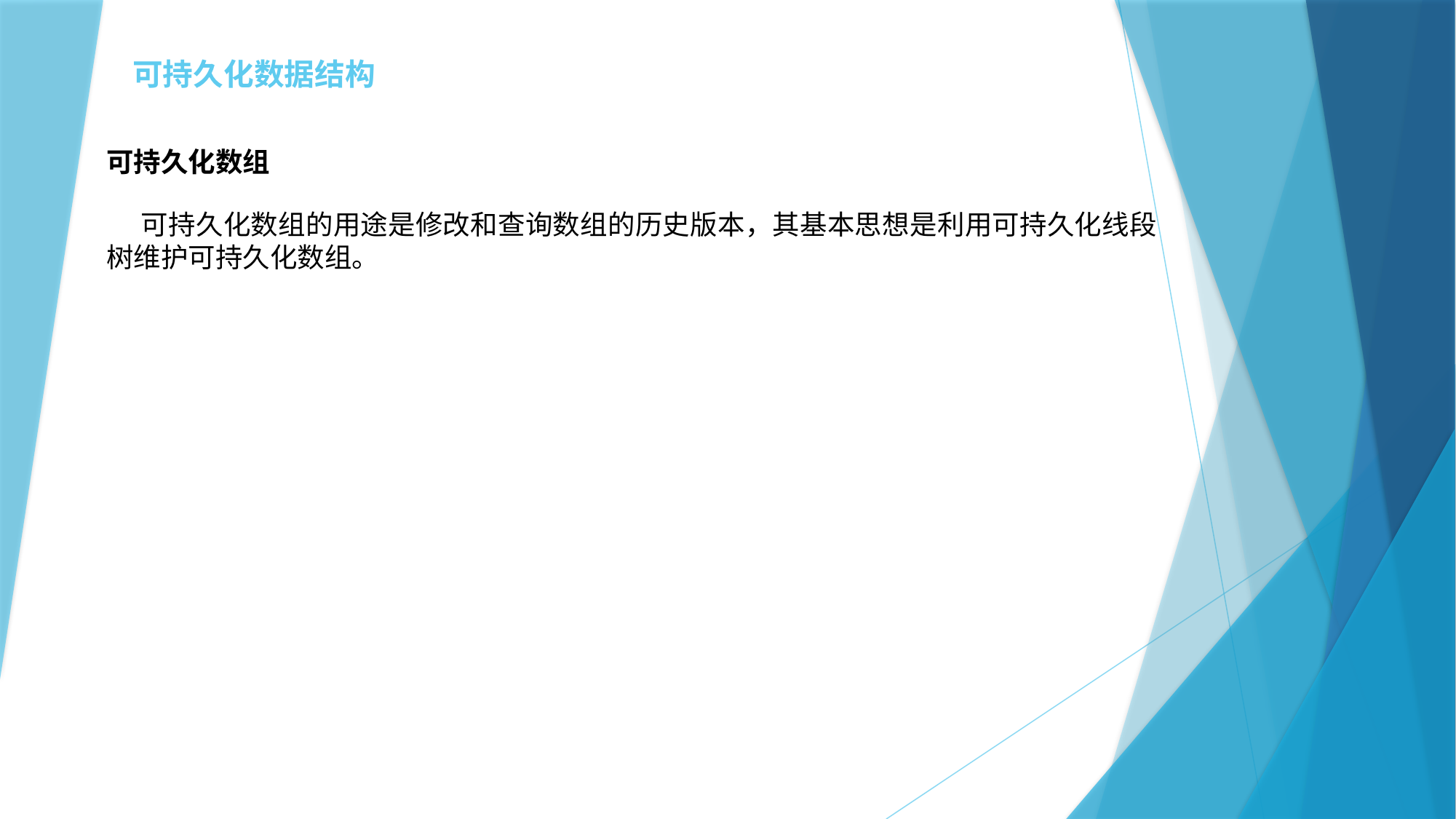

# 可持久化数据结构
可持久化数组
可持久化数组的用途是修改和查询数组的历史版本，其基本思想是利用可持久化线段树维护可持久化数组。